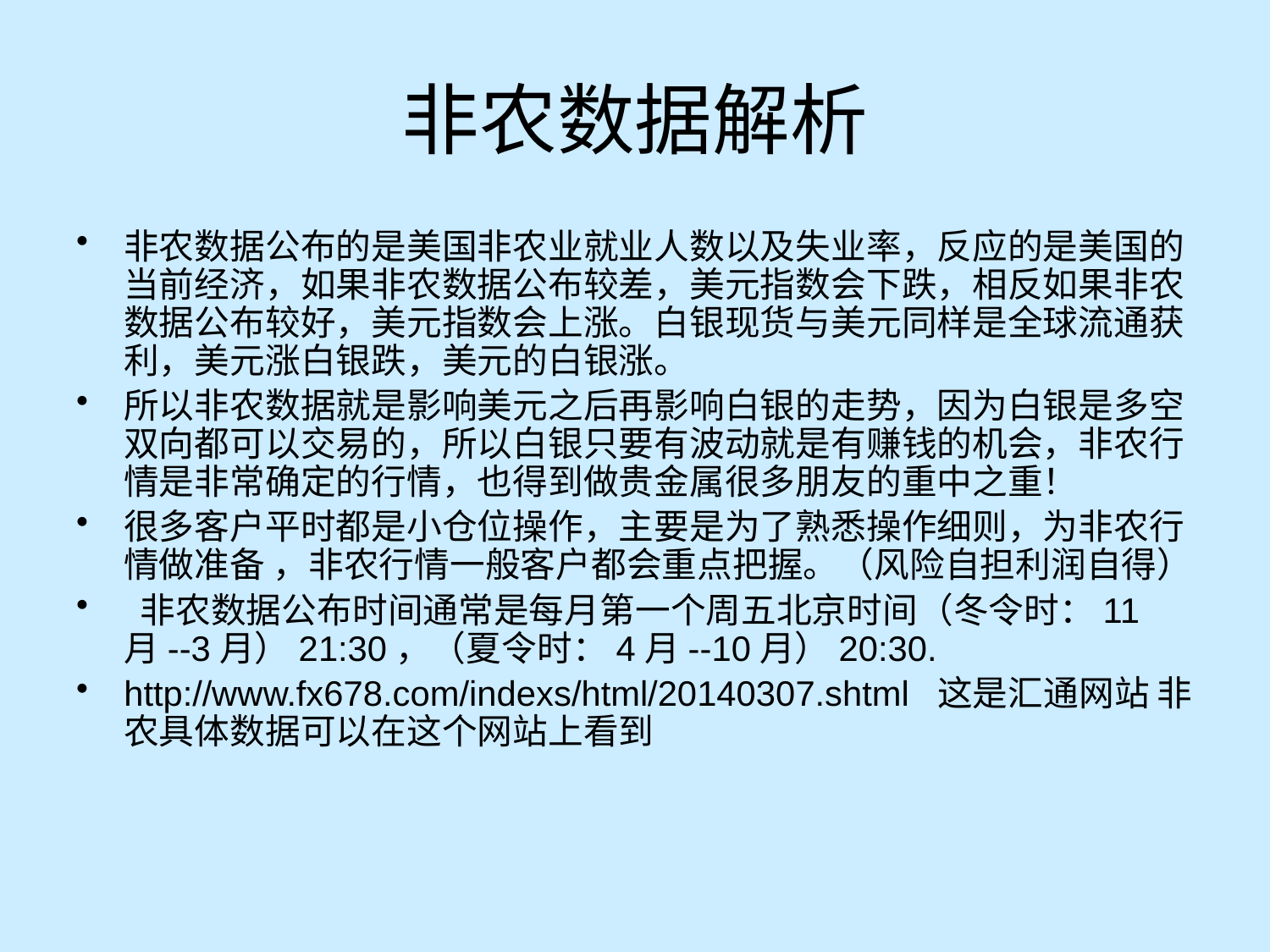

# 非农数据解析
非农数据公布的是美国非农业就业人数以及失业率，反应的是美国的当前经济，如果非农数据公布较差，美元指数会下跌，相反如果非农数据公布较好，美元指数会上涨。白银现货与美元同样是全球流通获利，美元涨白银跌，美元的白银涨。
所以非农数据就是影响美元之后再影响白银的走势，因为白银是多空双向都可以交易的，所以白银只要有波动就是有赚钱的机会，非农行情是非常确定的行情，也得到做贵金属很多朋友的重中之重！
很多客户平时都是小仓位操作，主要是为了熟悉操作细则，为非农行情做准备 ，非农行情一般客户都会重点把握。（风险自担利润自得）
 非农数据公布时间通常是每月第一个周五北京时间（冬令时：11月--3月）21:30，（夏令时：4月--10月）20:30.
http://www.fx678.com/indexs/html/20140307.shtml  这是汇通网站 非农具体数据可以在这个网站上看到